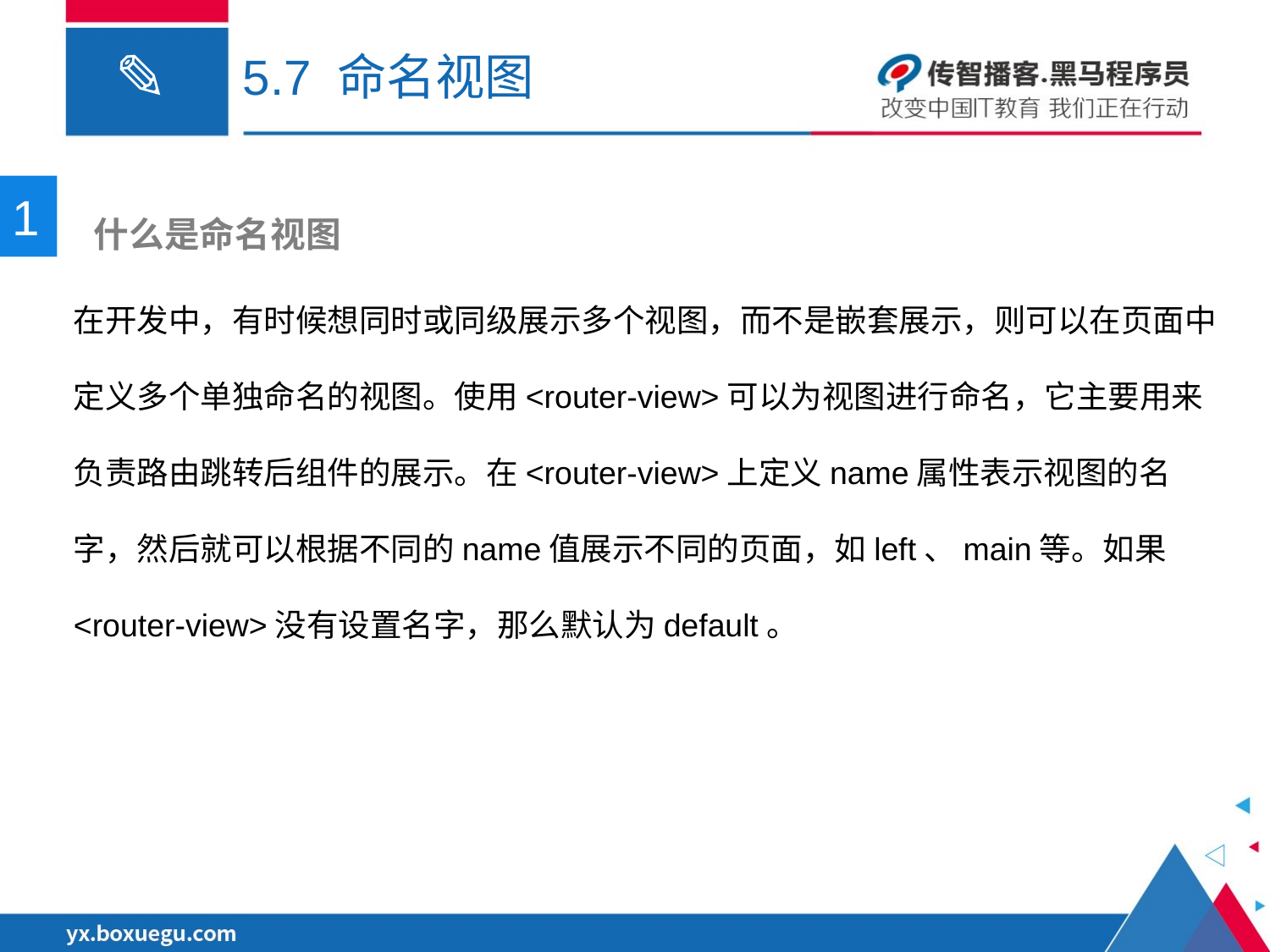

# 5.7 命名视图

1
  什么是命名视图
在开发中，有时候想同时或同级展示多个视图，而不是嵌套展示，则可以在页面中定义多个单独命名的视图。使用<router-view>可以为视图进行命名，它主要用来负责路由跳转后组件的展示。在<router-view>上定义name属性表示视图的名字，然后就可以根据不同的name值展示不同的页面，如left、main等。如果<router-view>没有设置名字，那么默认为default。